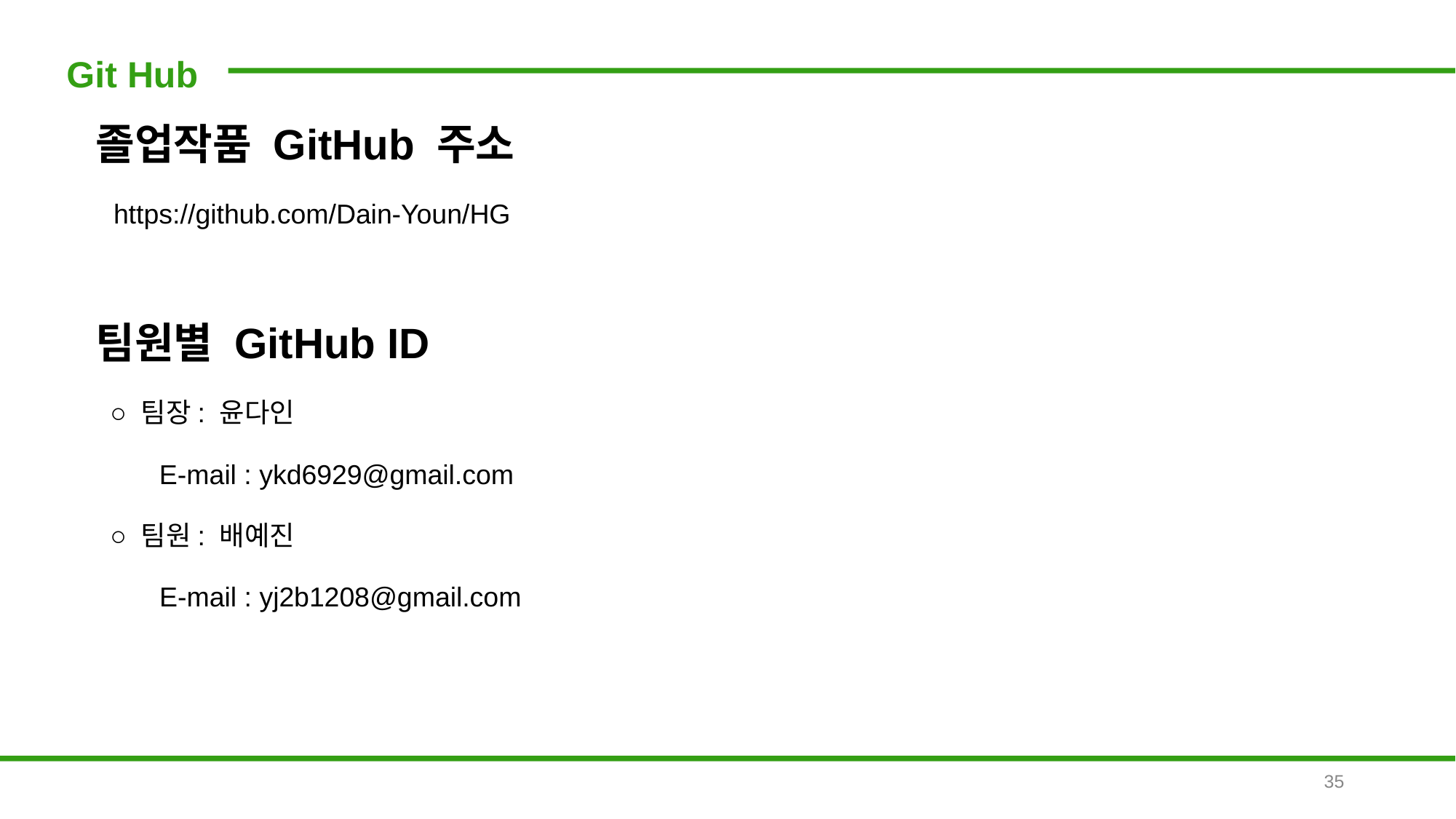

Git Hub

졸업작품 GitHub 주소
https://github.com/Dain-Youn/HG
팀원별 GitHub ID
○ 팀장: 윤다인
E-mail : ykd6929@gmail.com
○ 팀원: 배예진
E-mail : yj2b1208@gmail.com

35